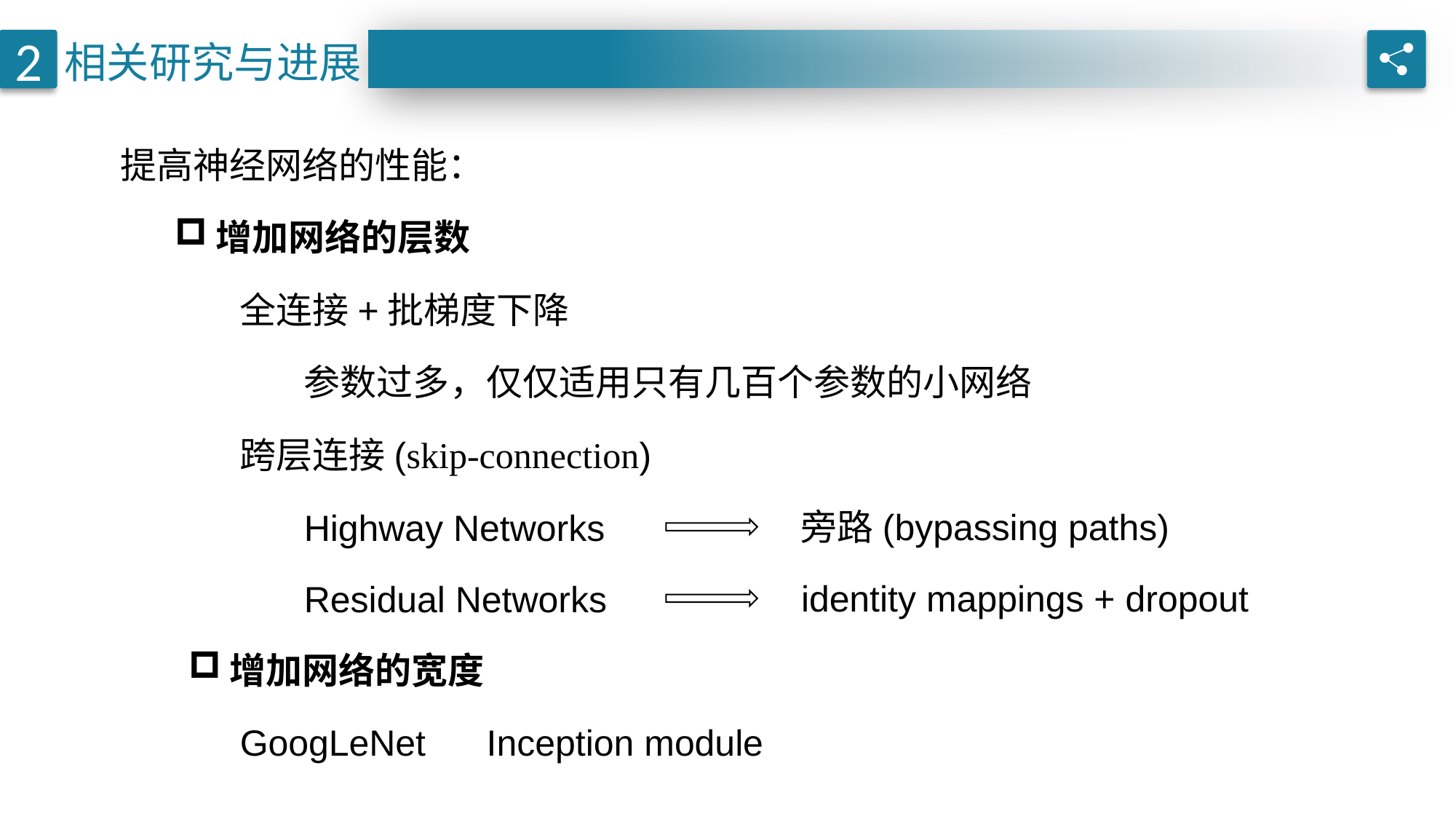

2

相关研究与进展

提高神经网络的性能：
增加网络的层数
全连接+批梯度下降
参数过多，仅仅适用只有几百个参数的小网络
跨层连接(skip-connection)
旁路(bypassing paths)
Highway Networks

identity mappings + dropout
Residual Networks

增加网络的宽度
GoogLeNet      Inception module